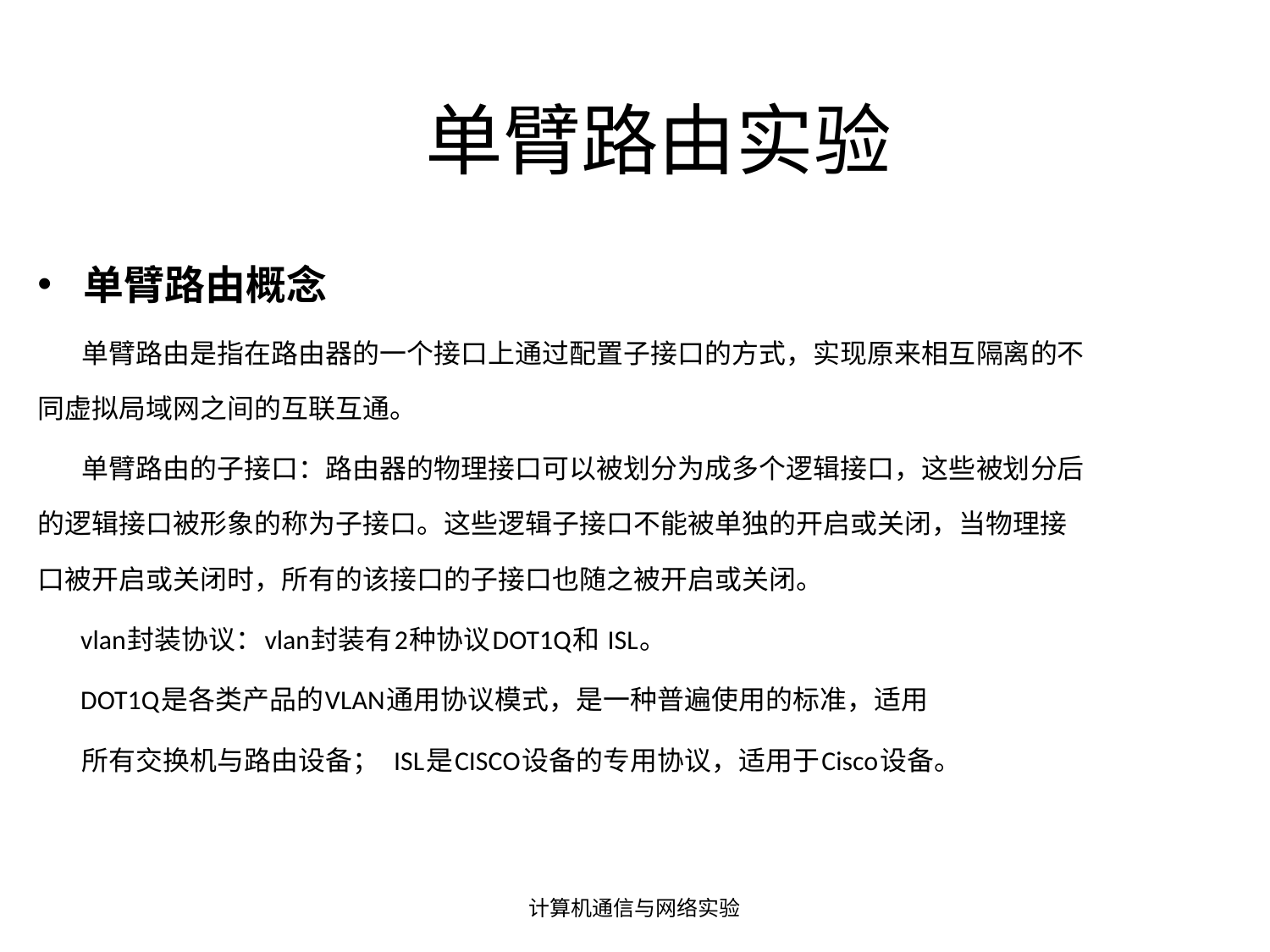

# 单臂路由实验

单臂路由概念
       单臂路由是指在路由器的一个接口上通过配置子接口的方式，实现原来相互隔离的不同虚拟局域网之间的互联互通。
       单臂路由的子接口：路由器的物理接口可以被划分为成多个逻辑接口，这些被划分后的逻辑接口被形象的称为子接口。这些逻辑子接口不能被单独的开启或关闭，当物理接口被开启或关闭时，所有的该接口的子接口也随之被开启或关闭。
       vlan封装协议：vlan封装有2种协议DOT1Q和 ISL。
       DOT1Q是各类产品的VLAN通用协议模式，是一种普遍使用的标准，适用
       所有交换机与路由设备；  ISL是CISCO设备的专用协议，适用于Cisco设备。

计算机通信与网络实验